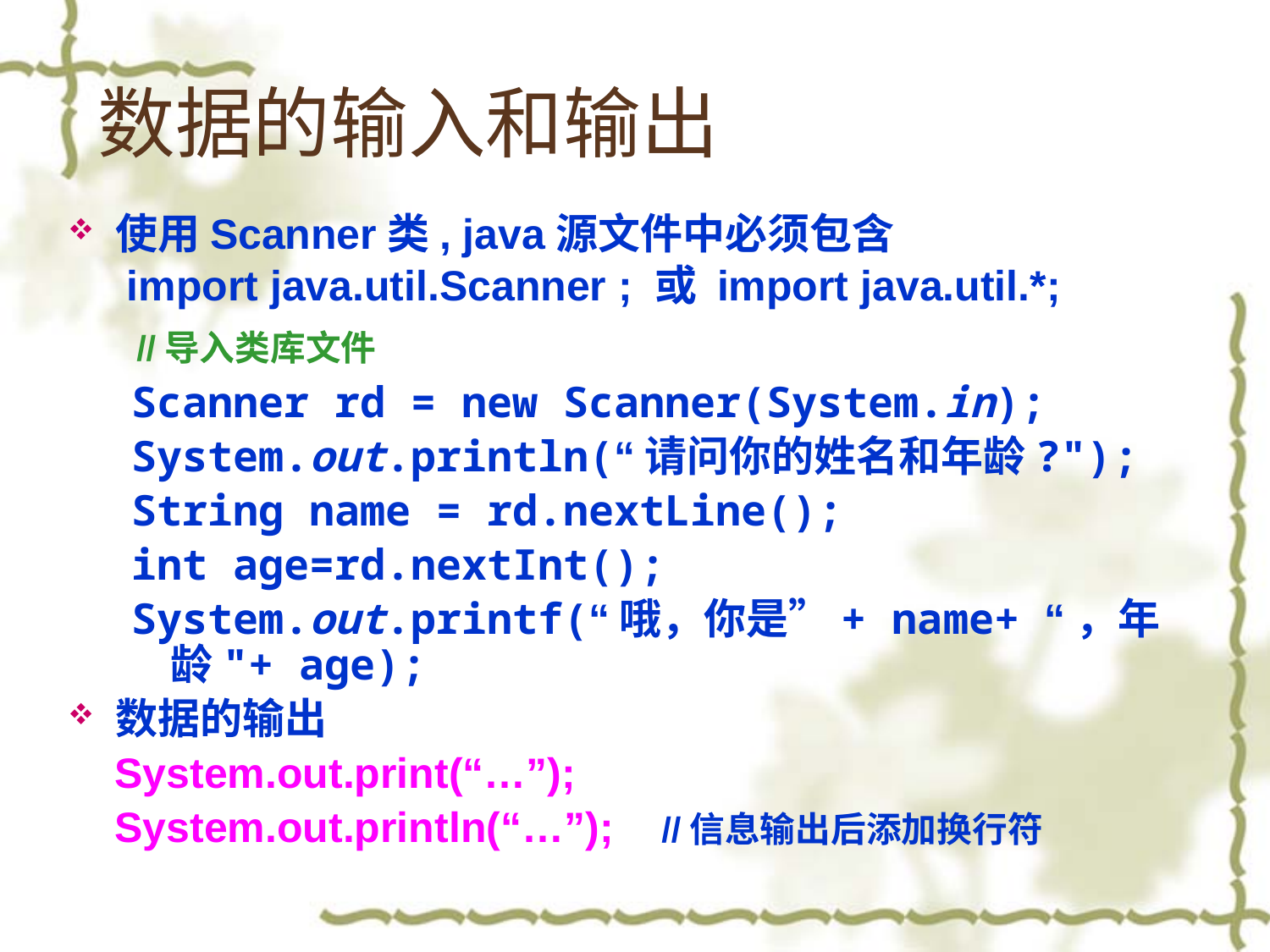

# 数据的输入和输出
使用Scanner类, java源文件中必须包含
     import java.util.Scanner ; 或 import java.util.*;
     //导入类库文件
Scanner rd = new Scanner(System.in);
System.out.println(“请问你的姓名和年龄?");
String name = rd.nextLine();
int age=rd.nextInt();
System.out.printf(“哦，你是”+ name+ “，年龄"+ age);
数据的输出
    System.out.print(“…”);
    System.out.println(“…”);    //信息输出后添加换行符